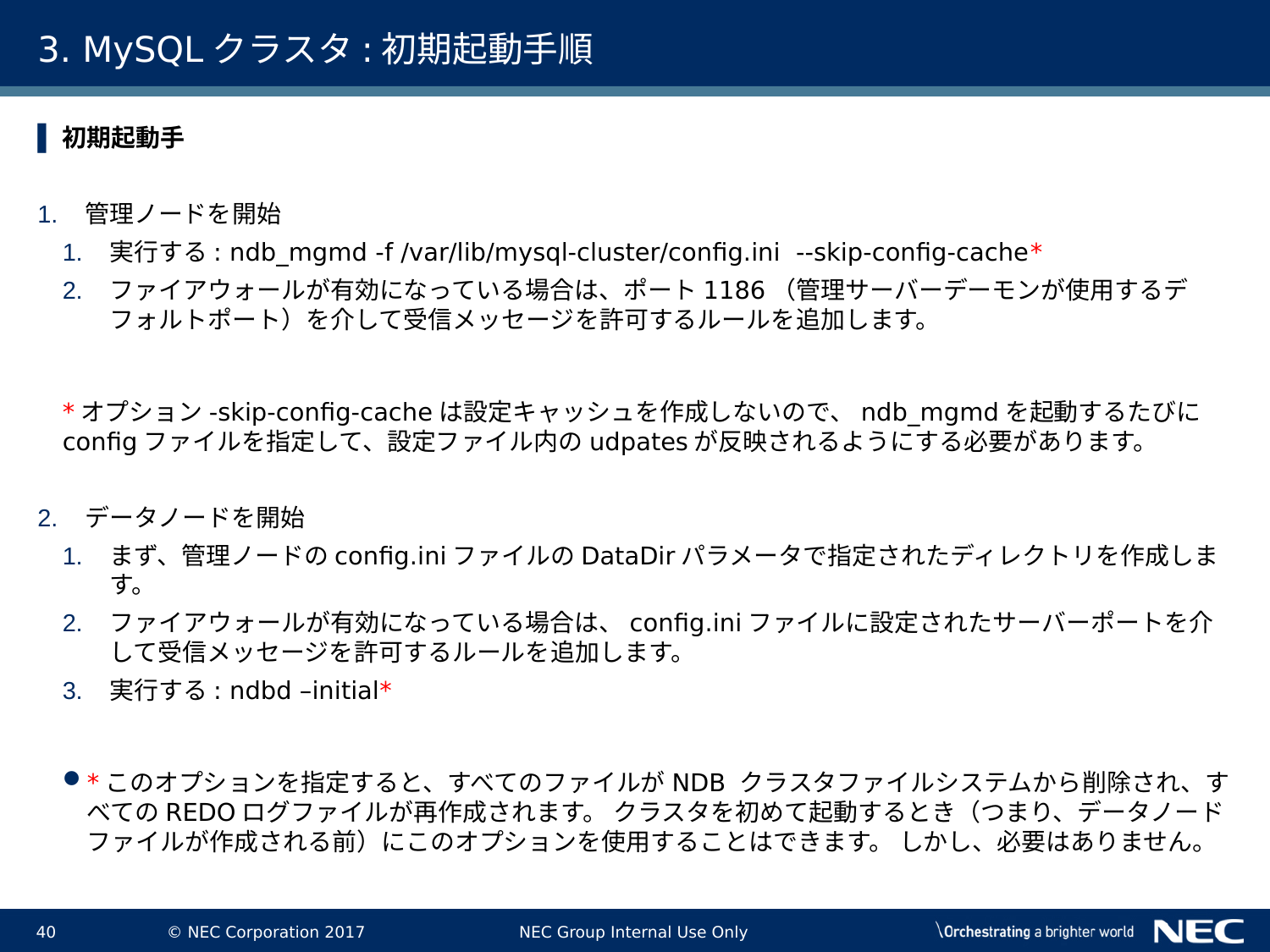

# 3. MySQLクラスタ:初期起動手順
初期起動手

管理ノードを開始
実行する: ndb_mgmd -f /var/lib/mysql-cluster/config.ini  --skip-config-cache*
ファイアウォールが有効になっている場合は、ポート1186（管理サーバーデーモンが使用するデフォルトポート）を介して受信メッセージを許可するルールを追加します。

*オプション-skip-config-cacheは設定キャッシュを作成しないので、ndb_mgmdを起動するたびにconfigファイルを指定して、設定ファイル内のudpatesが反映されるようにする必要があります。

データノードを開始
まず、管理ノードのconfig.iniファイルのDataDirパラメータで指定されたディレクトリを作成します。
ファイアウォールが有効になっている場合は、config.iniファイルに設定されたサーバーポートを介して受信メッセージを許可するルールを追加します。
実行する: ndbd –initial*

*このオプションを指定すると、すべてのファイルがNDB クラスタファイルシステムから削除され、すべてのREDOログファイルが再作成されます。 クラスタを初めて起動するとき（つまり、データノードファイルが作成される前）にこのオプションを使用することはできます。 しかし、必要はありません。